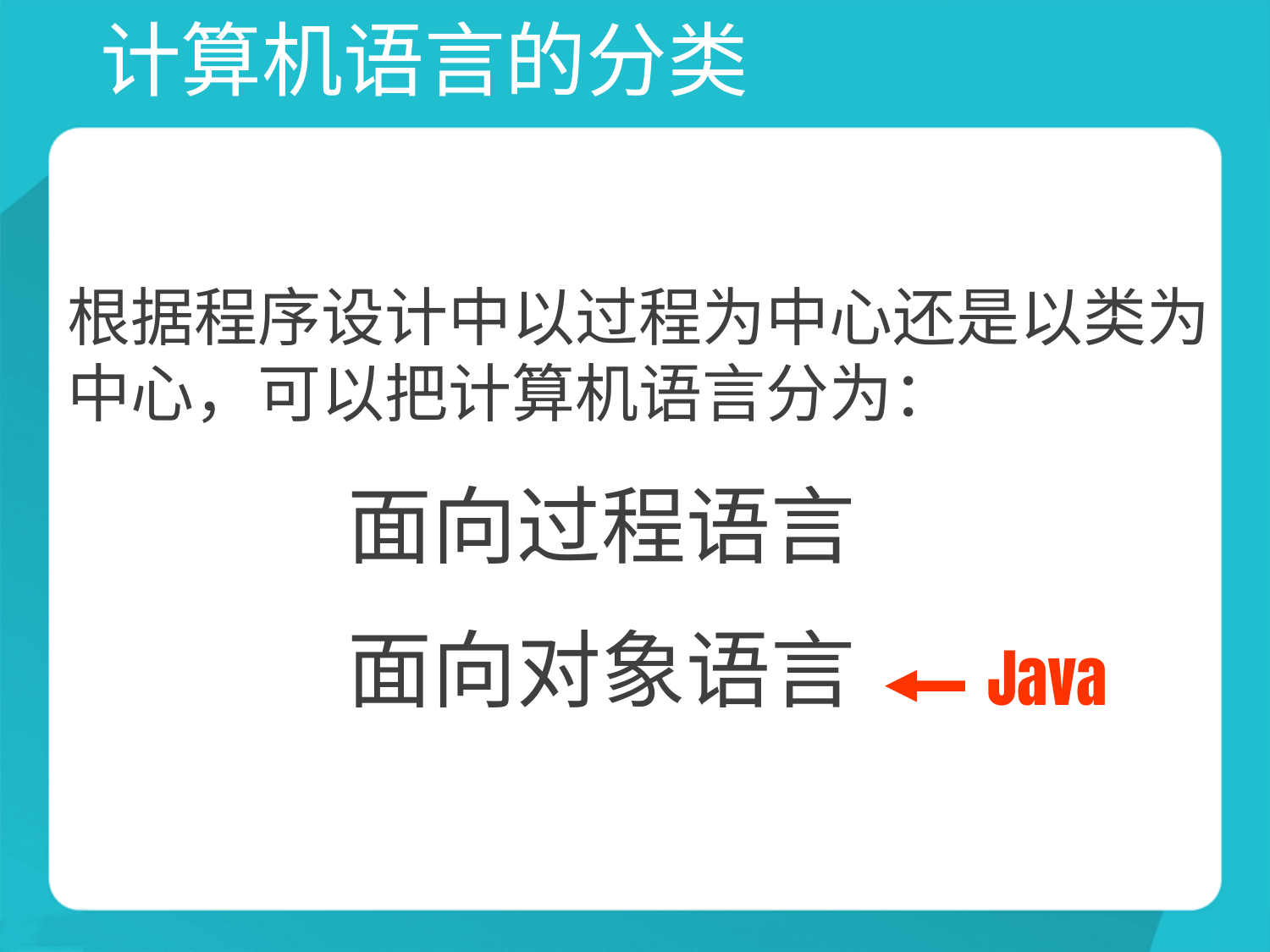

# 计算机语言的分类

根据程序设计中以过程为中心还是以类为中心，可以把计算机语言分为：
面向过程语言
面向对象语言
Java